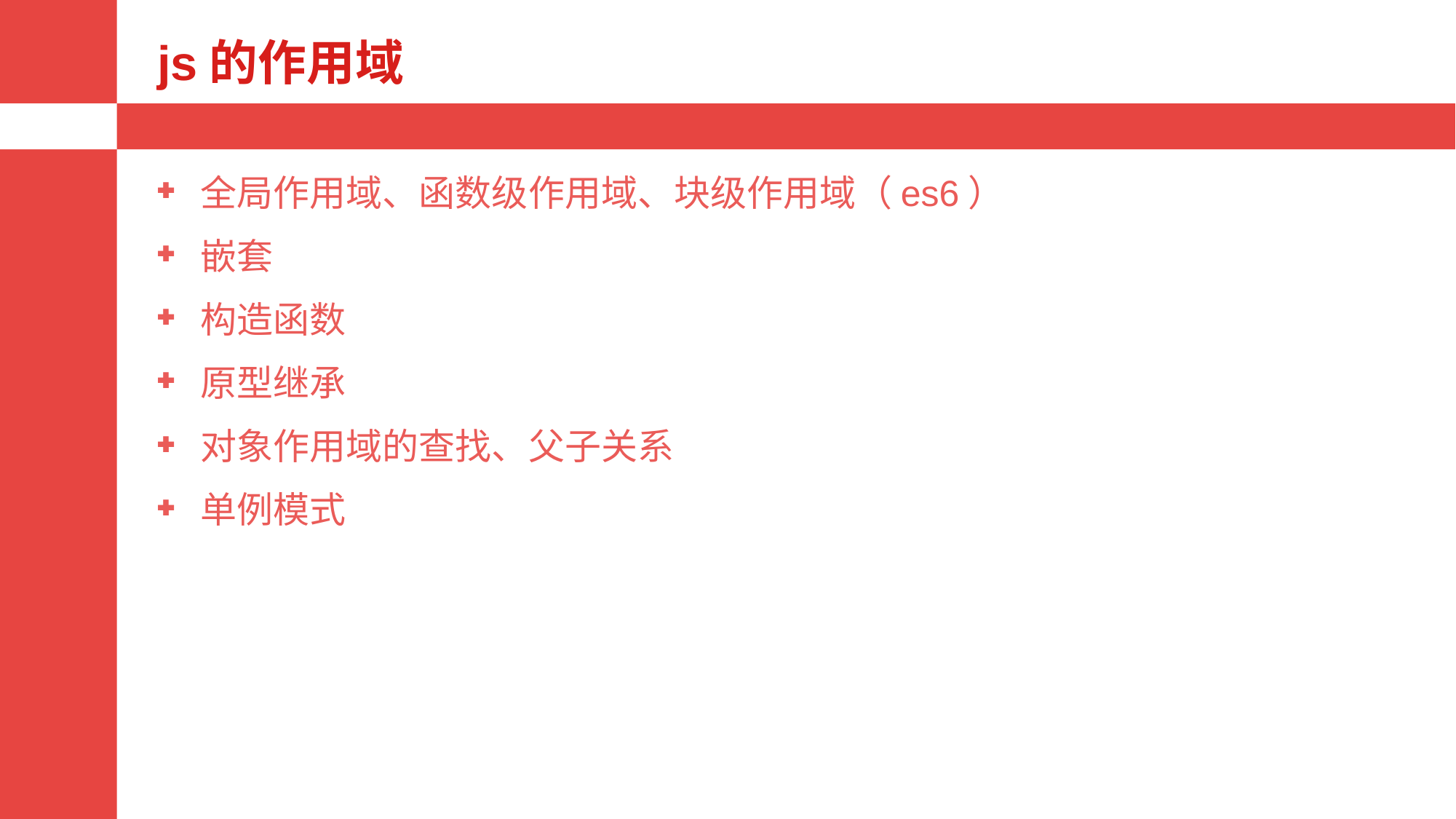

# js的作用域
全局作用域、函数级作用域、块级作用域（es6）
嵌套
构造函数
原型继承
对象作用域的查找、父子关系
单例模式